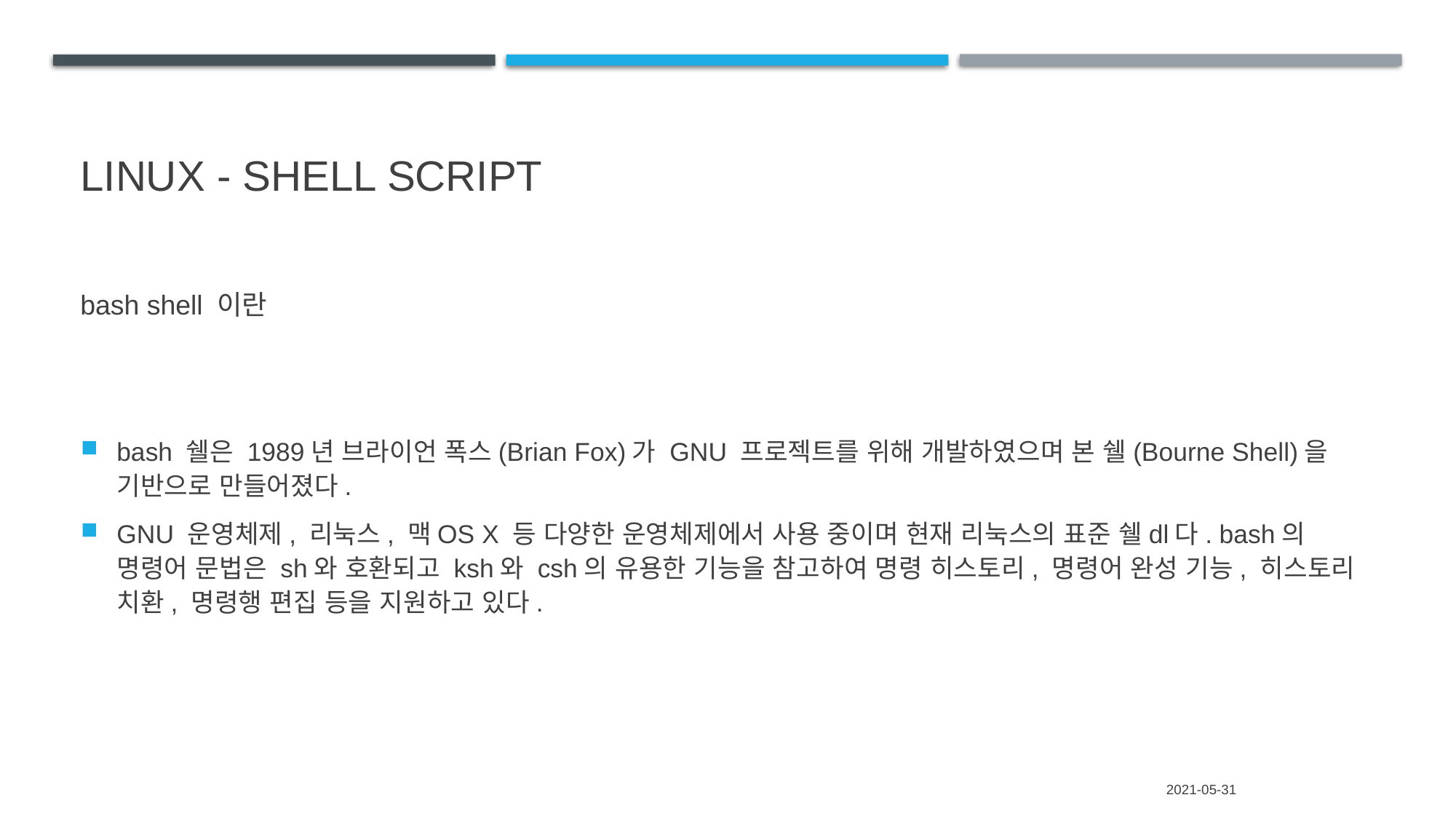

# Linux - shell script
bash shell 이란
bash 쉘은 1989년 브라이언 폭스(Brian Fox)가 GNU 프로젝트를 위해 개발하였으며 본 쉘(Bourne Shell)을 기반으로 만들어졌다.
GNU 운영체제, 리눅스, 맥OS X 등 다양한 운영체제에서 사용 중이며 현재 리눅스의 표준 쉘dl다. bash의 명령어 문법은 sh와 호환되고 ksh와 csh의 유용한 기능을 참고하여 명령 히스토리, 명령어 완성 기능, 히스토리 치환, 명령행 편집 등을 지원하고 있다.
2021-05-31